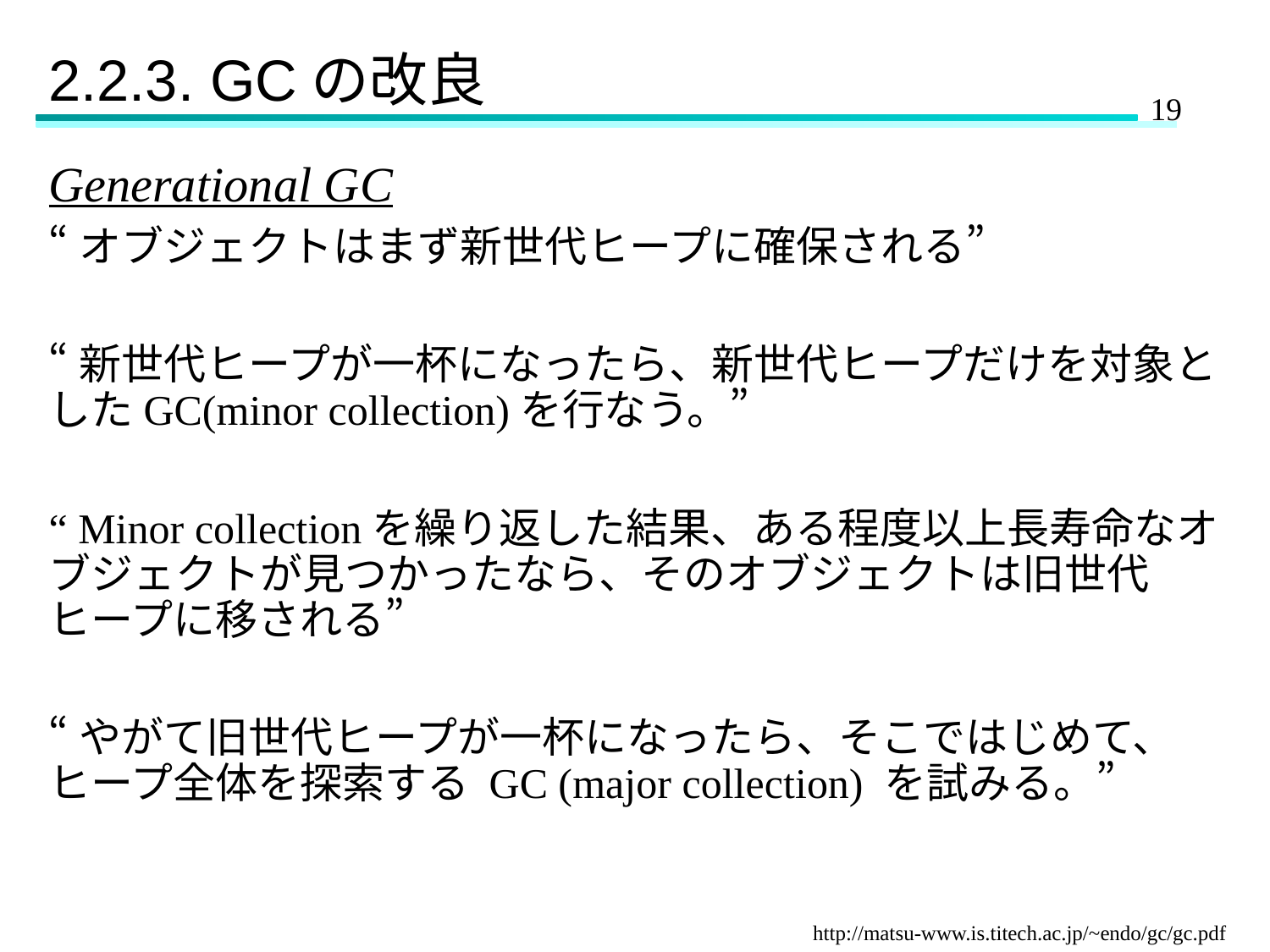

# 2.2.3. GCの改良
Generational GC
“オブジェクトはまず新世代ヒープに確保される”

“新世代ヒープが一杯になったら、新世代ヒープだけを対象としたGC(minor collection)を行なう。”

“ Minor collectionを繰り返した結果、ある程度以上長寿命なオブジェクトが見つかったなら、そのオブジェクトは旧世代ヒープに移される”

“やがて旧世代ヒープが一杯になったら、そこではじめて、ヒープ全体を探索する GC (major collection) を試みる。”
http://matsu-www.is.titech.ac.jp/~endo/gc/gc.pdf